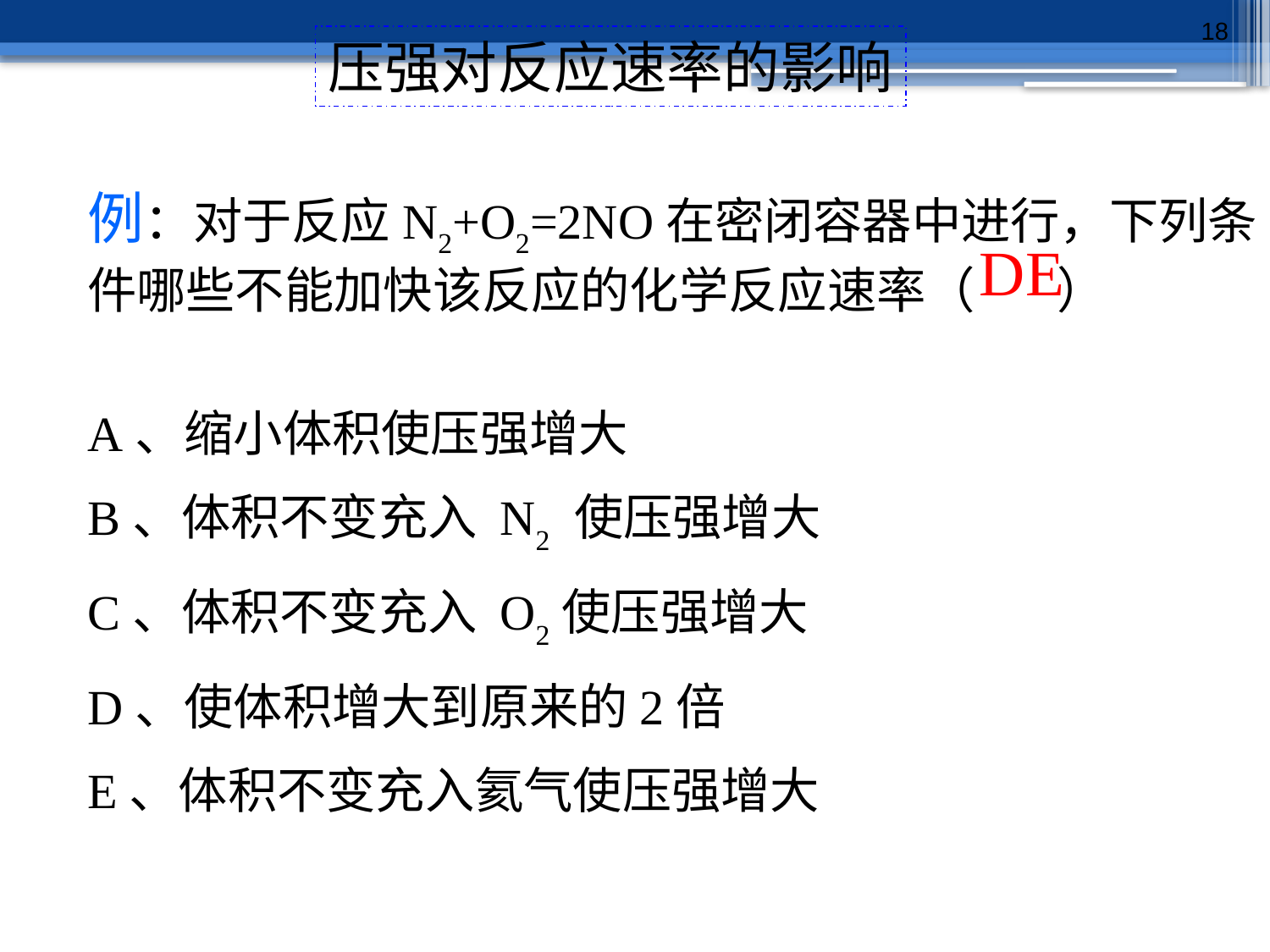

18
压强对反应速率的影响
例：对于反应N2+O2=2NO在密闭容器中进行，下列条件哪些不能加快该反应的化学反应速率（   　）
A、缩小体积使压强增大
B、体积不变充入 N2 使压强增大
C、体积不变充入 O2使压强增大
D、使体积增大到原来的2倍
E、体积不变充入氦气使压强增大
DE